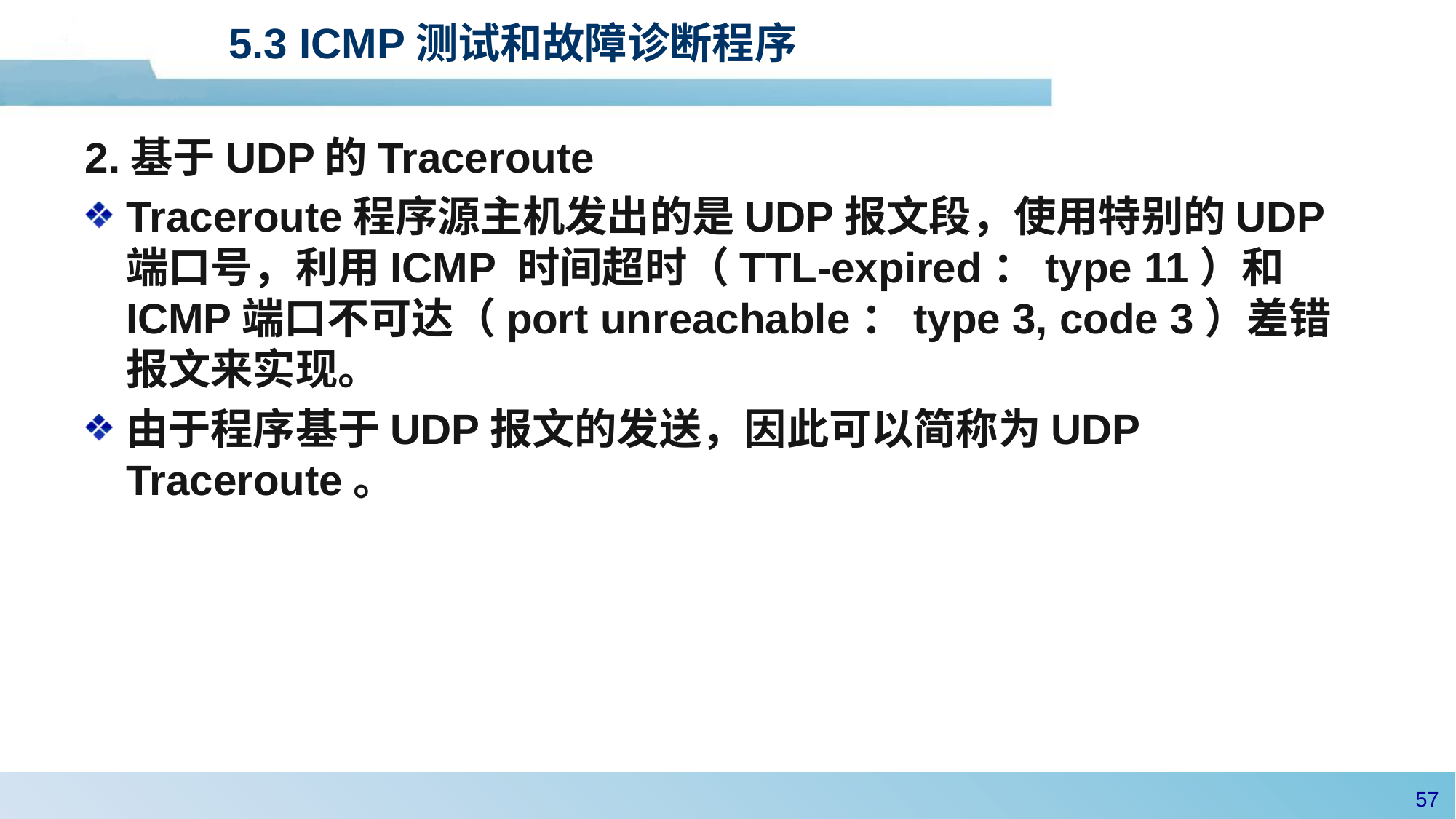

5.3 ICMP测试和故障诊断程序
2.基于UDP的Traceroute
Traceroute程序源主机发出的是UDP报文段，使用特别的UDP端口号，利用ICMP 时间超时（TTL-expired：type 11）和ICMP端口不可达（port unreachable：type 3, code 3）差错报文来实现。
由于程序基于UDP报文的发送，因此可以简称为UDP Traceroute。
57